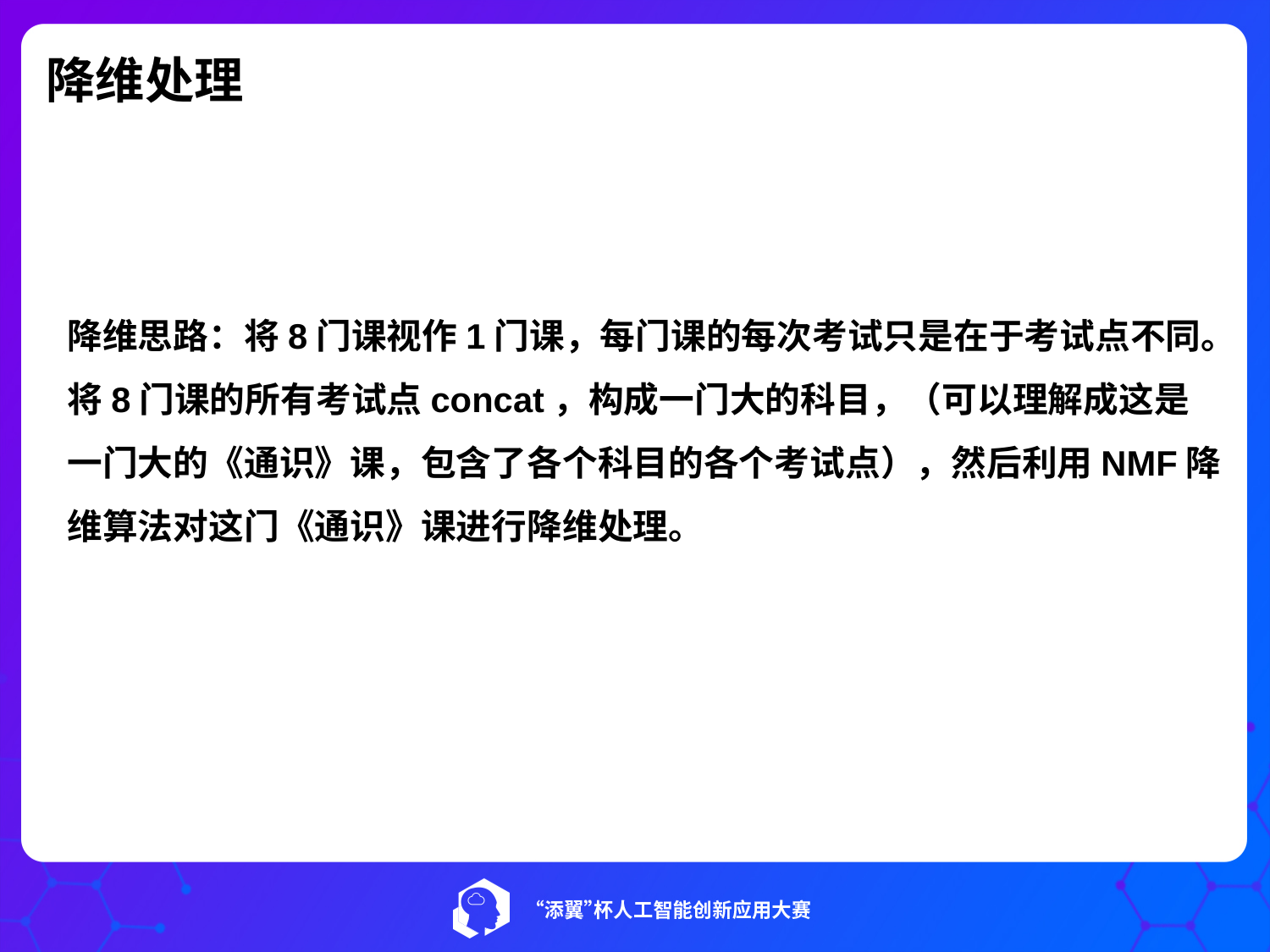

降维处理
降维思路：将8门课视作1门课，每门课的每次考试只是在于考试点不同。将8门课的所有考试点concat，构成一门大的科目，（可以理解成这是一门大的《通识》课，包含了各个科目的各个考试点），然后利用NMF降维算法对这门《通识》课进行降维处理。